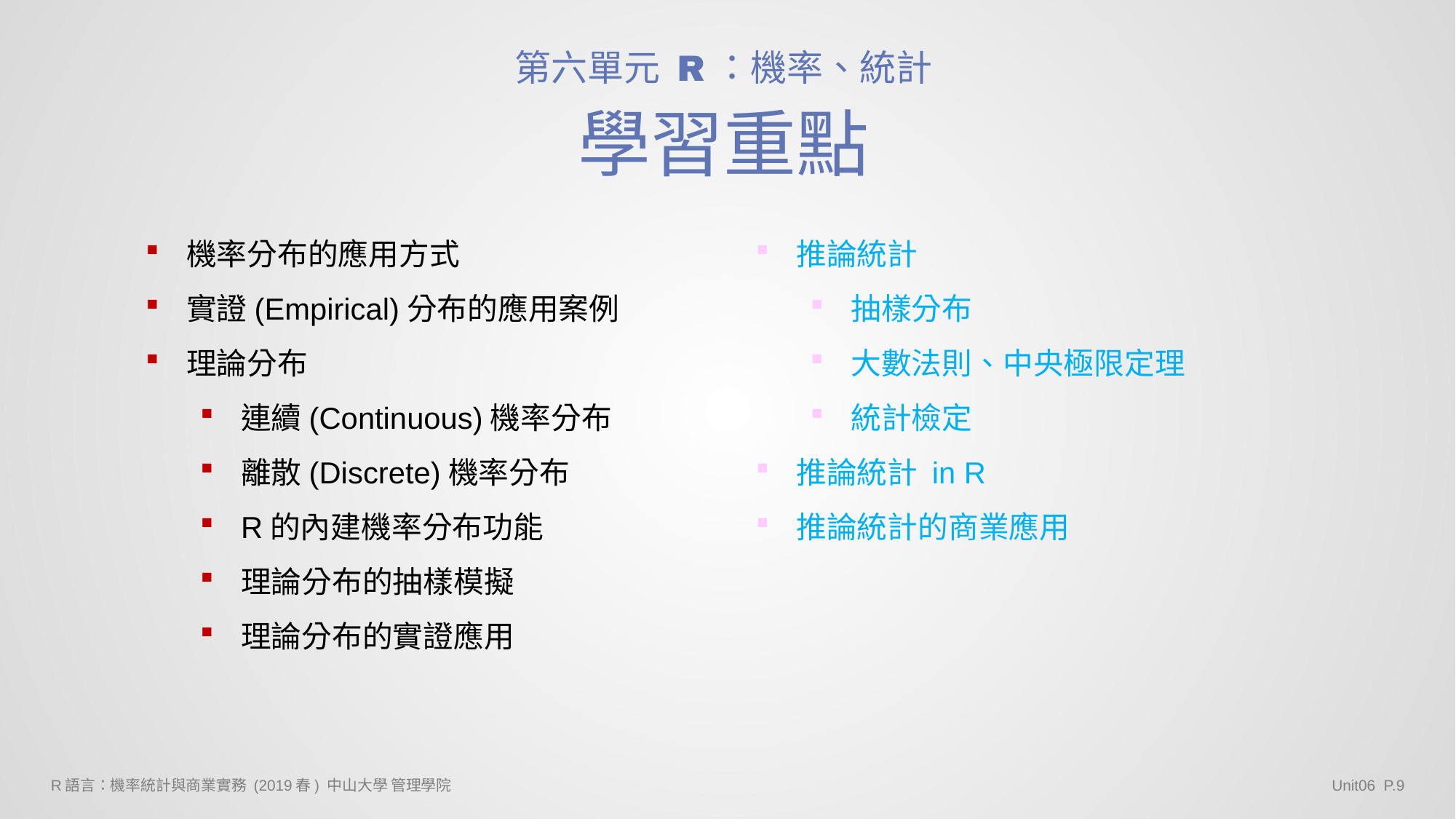

第六單元 R：機率、統計
學習重點
機率分布的應用方式
實證(Empirical)分布的應用案例
理論分布
連續(Continuous)機率分布
離散(Discrete)機率分布
R的內建機率分布功能
理論分布的抽樣模擬
理論分布的實證應用
推論統計
抽樣分布
大數法則、中央極限定理
統計檢定
推論統計 in R
推論統計的商業應用